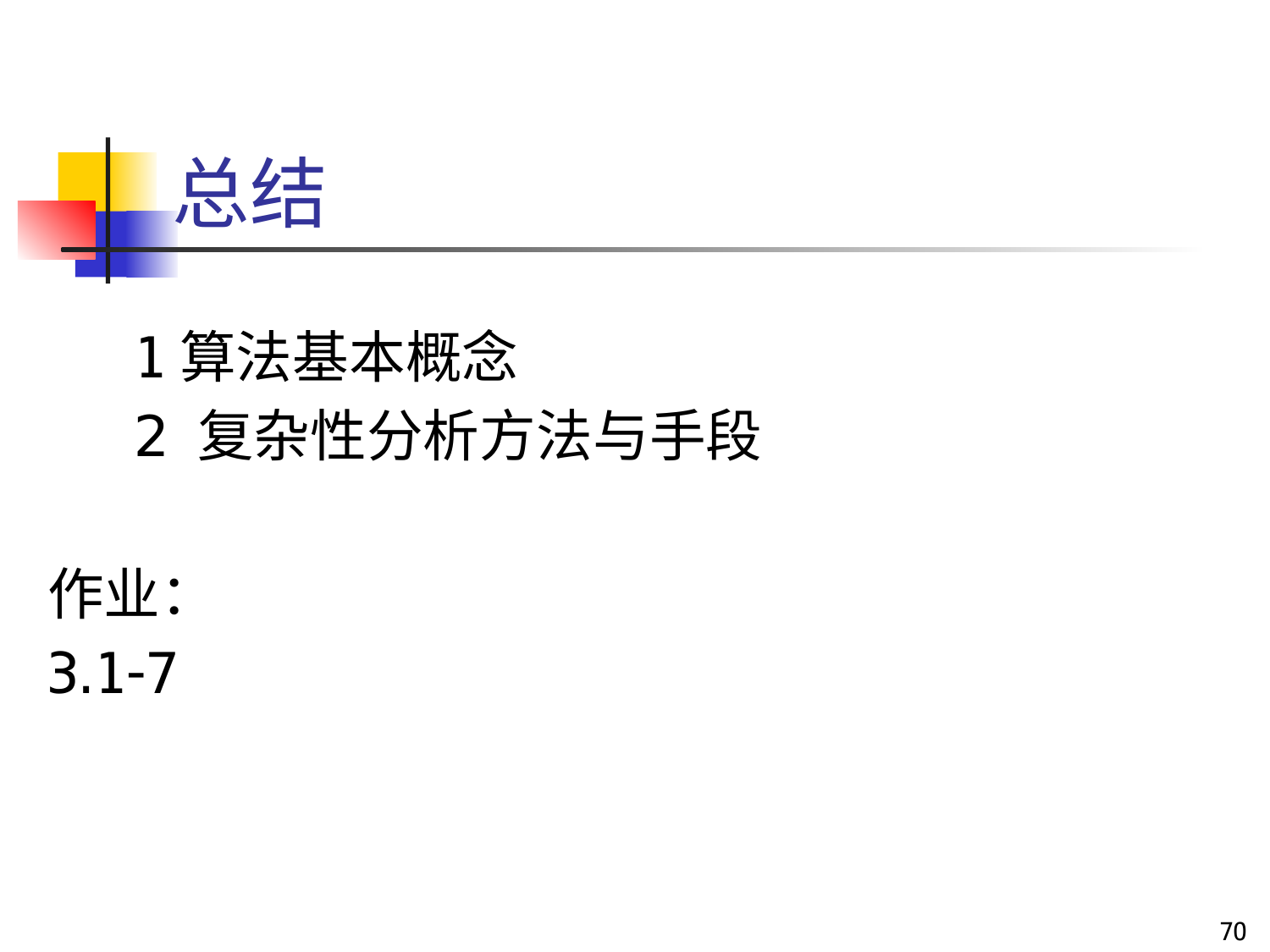

# 总结
     1算法基本概念
     2 复杂性分析方法与手段

作业：
3.1-7
70